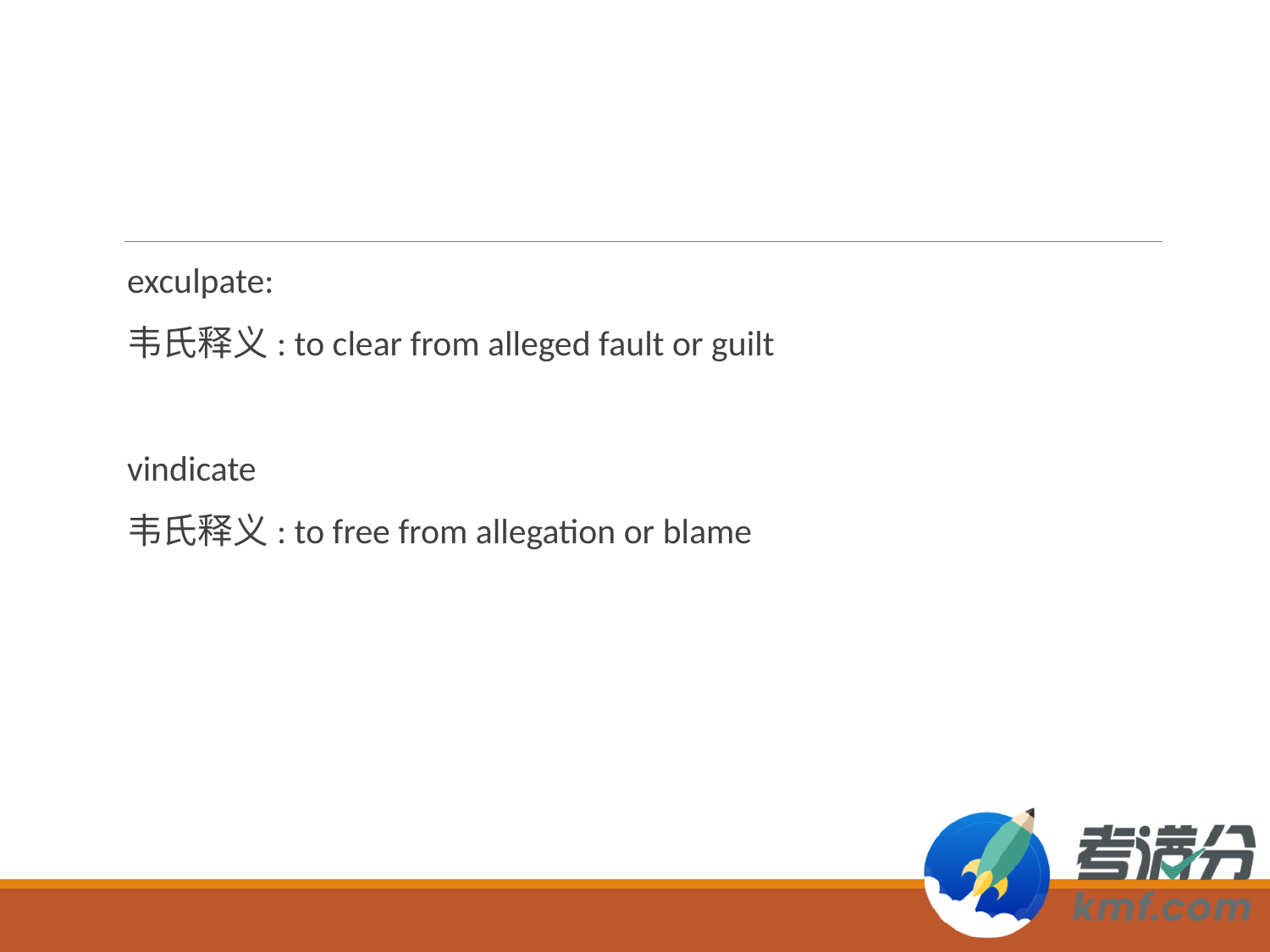

#
exculpate:
韦氏释义: to clear from alleged fault or guilt

vindicate
韦氏释义: to free from allegation or blame